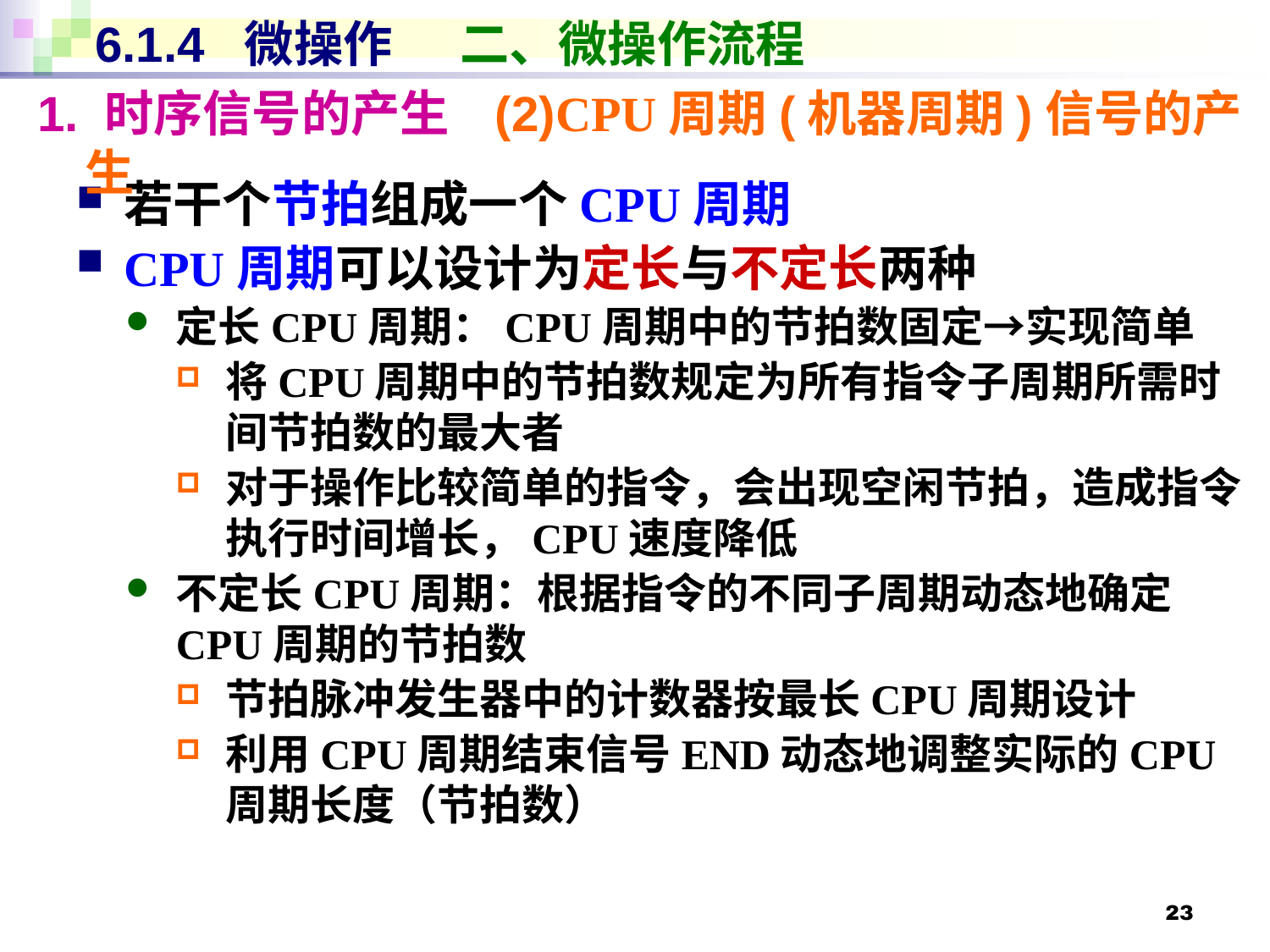

# 6.1.4  微操作      二、微操作流程
1. 时序信号的产生   (2)CPU周期(机器周期)信号的产生
若干个节拍组成一个CPU周期
CPU周期可以设计为定长与不定长两种
定长CPU周期：CPU周期中的节拍数固定→实现简单
将CPU周期中的节拍数规定为所有指令子周期所需时间节拍数的最大者
对于操作比较简单的指令，会出现空闲节拍，造成指令执行时间增长，CPU速度降低
不定长CPU周期：根据指令的不同子周期动态地确定CPU周期的节拍数
节拍脉冲发生器中的计数器按最长CPU周期设计
利用CPU周期结束信号END动态地调整实际的CPU周期长度（节拍数）
23